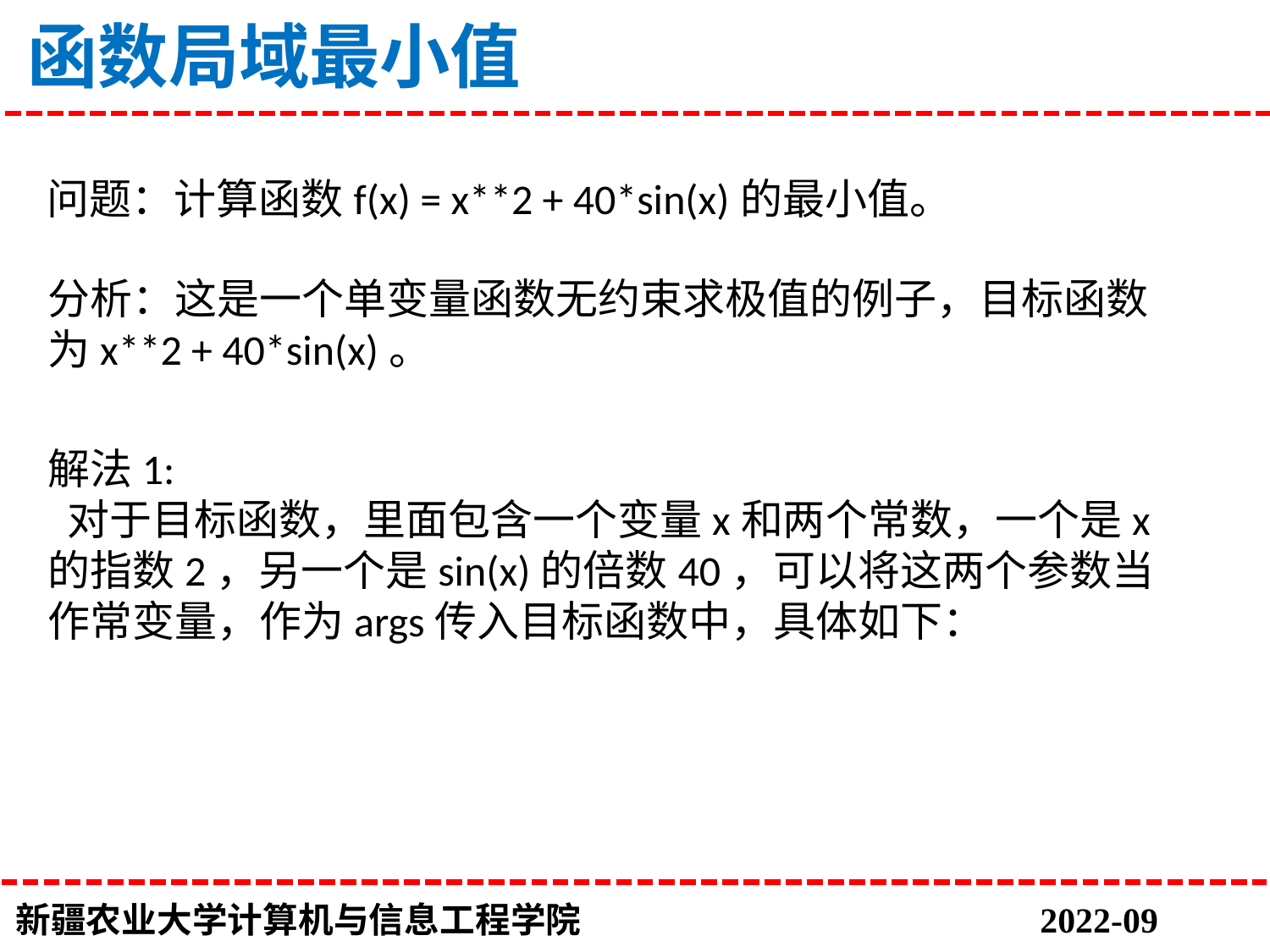

# 函数局域最小值
 问题：计算函数f(x) = x**2 + 40*sin(x)的最小值。
分析：这是一个单变量函数无约束求极值的例子，目标函数为x**2 + 40*sin(x)。
解法1:
 对于目标函数，里面包含一个变量x和两个常数，一个是x的指数2，另一个是sin(x)的倍数40，可以将这两个参数当作常变量，作为args传入目标函数中，具体如下：